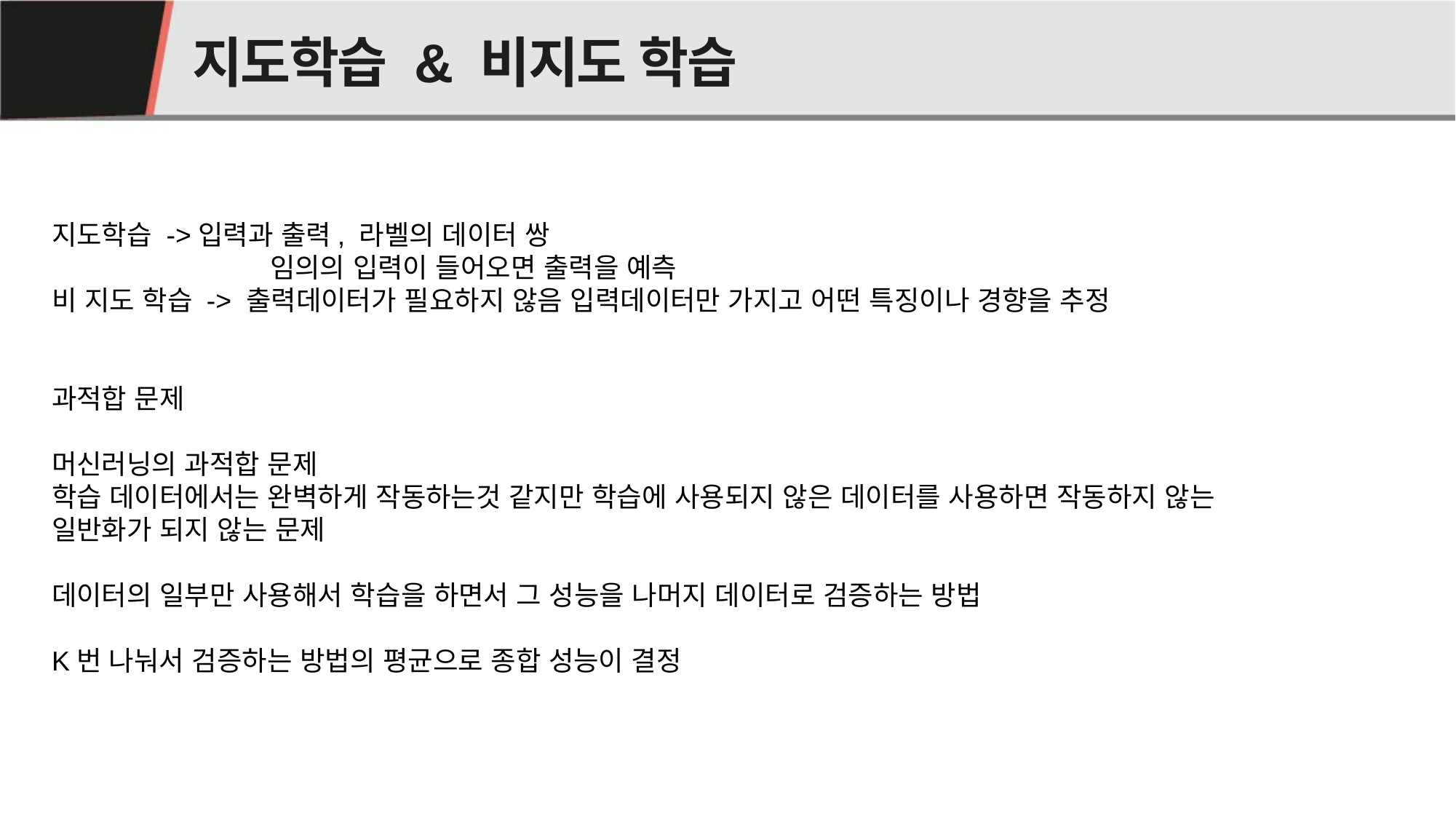

# 지도학습 & 비지도 학습
02
지도학습 ->입력과 출력, 라벨의 데이터 쌍
		임의의 입력이 들어오면 출력을 예측
비 지도 학습 -> 출력데이터가 필요하지 않음 입력데이터만 가지고 어떤 특징이나 경향을 추정

과적합 문제

머신러닝의 과적합 문제
학습 데이터에서는 완벽하게 작동하는것 같지만 학습에 사용되지 않은 데이터를 사용하면 작동하지 않는
일반화가 되지 않는 문제

데이터의 일부만 사용해서 학습을 하면서 그 성능을 나머지 데이터로 검증하는 방법

K번 나눠서 검증하는 방법의 평균으로 종합 성능이 결정